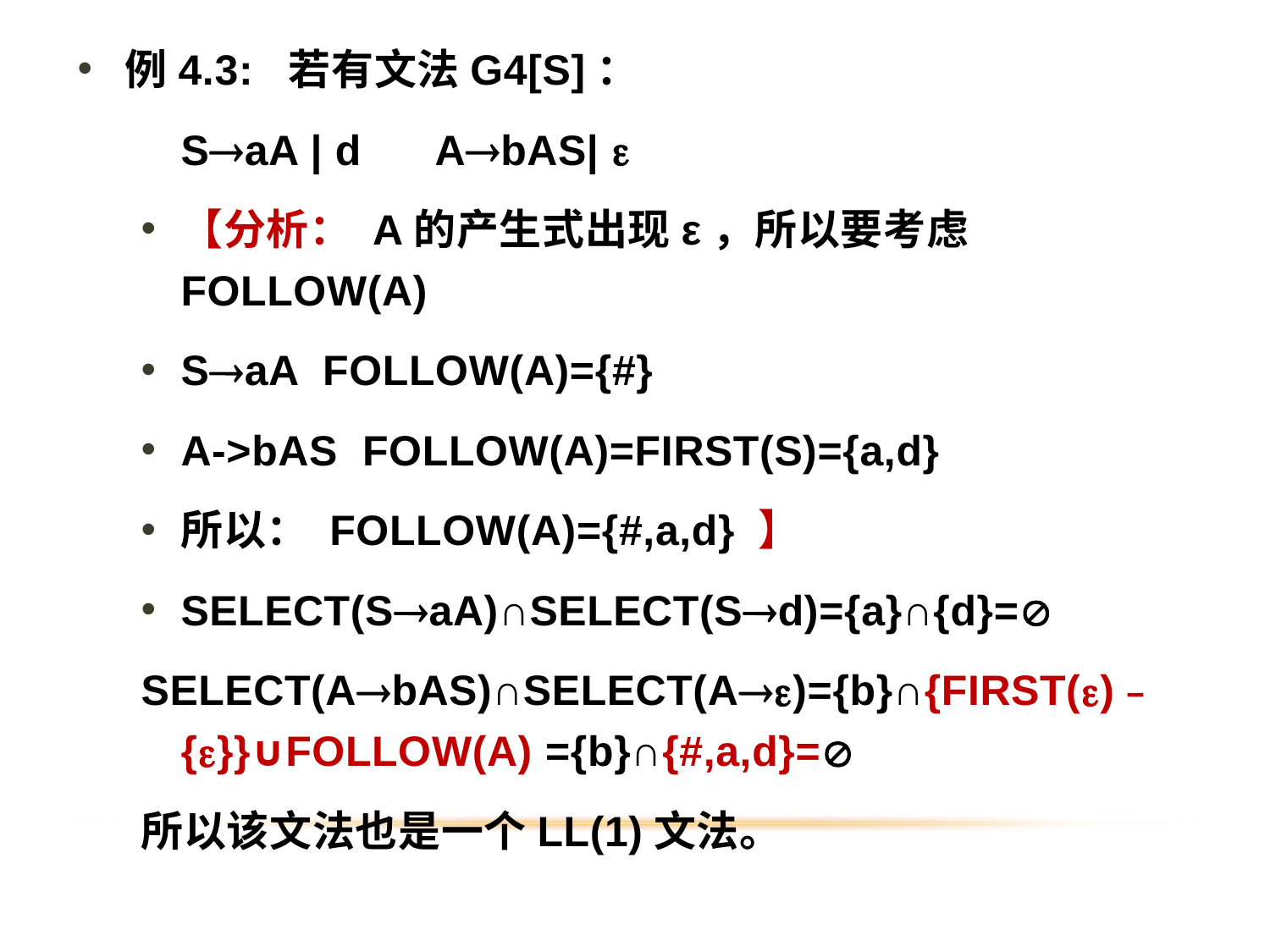

例4.3:  若有文法G4[S]：
	S→aA | d     	A→bAS| ε
【分析： A的产生式出现ε，所以要考虑FOLLOW(A)
S→aA  FOLLOW(A)={#}
A->bAS  FOLLOW(A)=FIRST(S)={a,d}
所以： FOLLOW(A)={#,a,d} 】
SELECT(S→aA)∩SELECT(S→d)={a}∩{d}=∅
SELECT(A→bAS)∩SELECT(A→ε)={b}∩{FIRST(ε)﹣{ε}}∪FOLLOW(A) ={b}∩{#,a,d}=∅
所以该文法也是一个LL(1)文法。